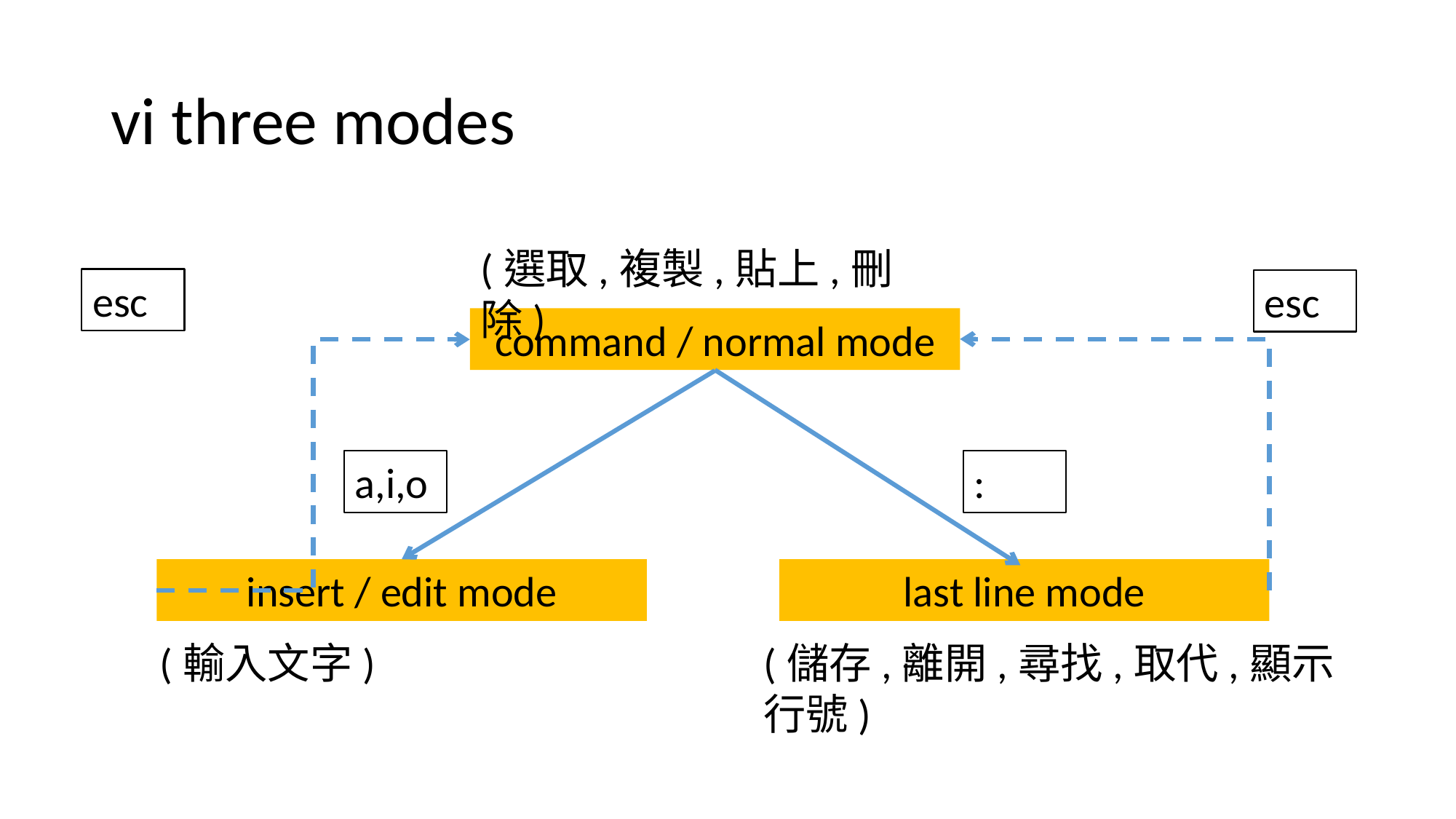

# vi three modes
(選取,複製,貼上,刪除)
esc
esc
command / normal mode
a,i,o
:
insert / edit mode
last line mode
(輸入文字)
(儲存,離開,尋找,取代,顯示行號)